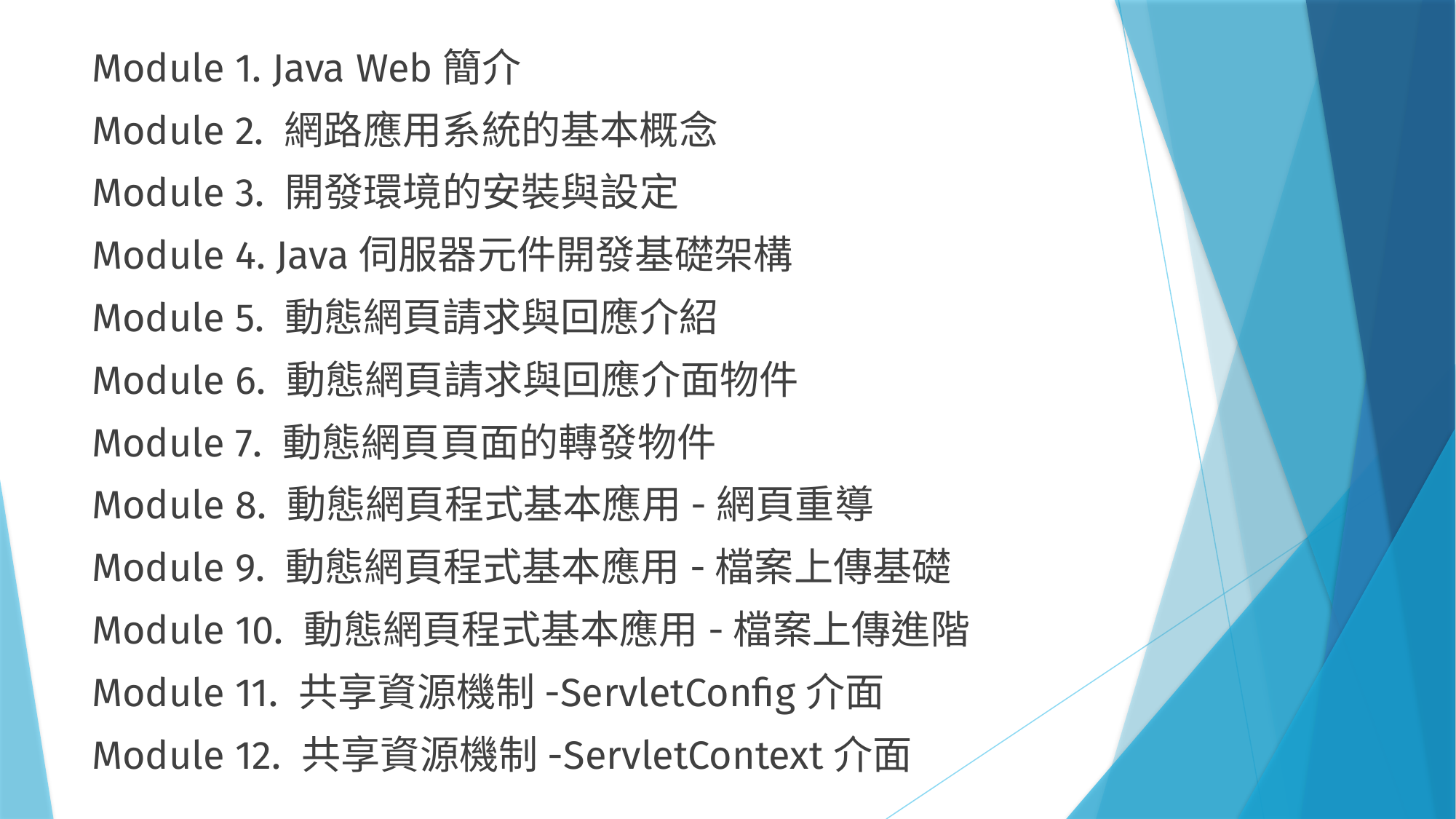

Module 1. Java Web簡介
Module 2. 網路應用系統的基本概念
Module 3. 開發環境的安裝與設定
Module 4. Java伺服器元件開發基礎架構
Module 5. 動態網頁請求與回應介紹
Module 6. 動態網頁請求與回應介面物件
Module 7. 動態網頁頁面的轉發物件
Module 8. 動態網頁程式基本應用-網頁重導
Module 9. 動態網頁程式基本應用-檔案上傳基礎
Module 10. 動態網頁程式基本應用-檔案上傳進階
Module 11. 共享資源機制-ServletConfig介面
Module 12. 共享資源機制-ServletContext介面